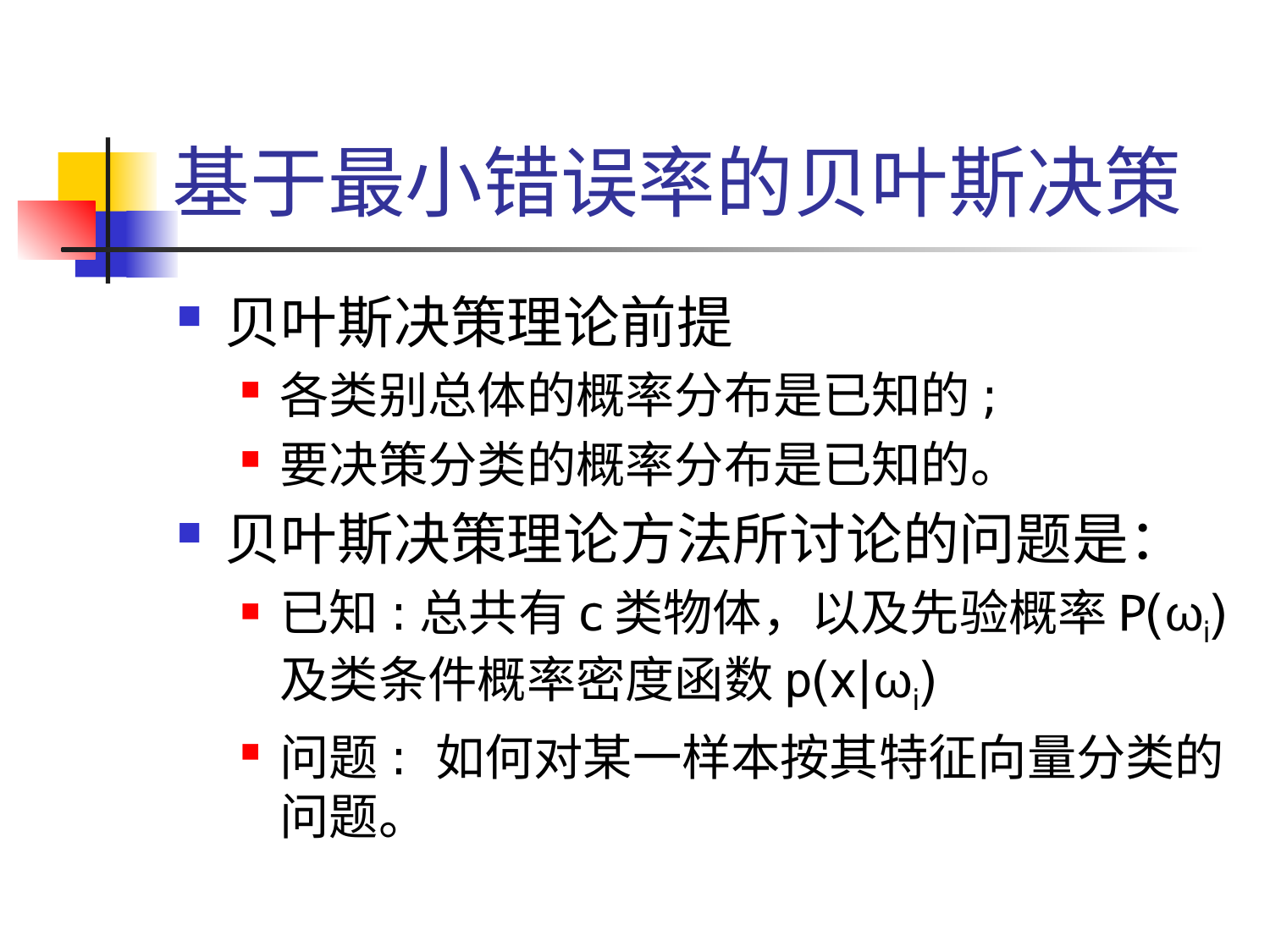

# 基于最小错误率的贝叶斯决策
贝叶斯决策理论前提
各类别总体的概率分布是已知的;
要决策分类的概率分布是已知的。
贝叶斯决策理论方法所讨论的问题是：
已知:总共有c类物体，以及先验概率P(ωi)及类条件概率密度函数p(x|ωi)
问题: 如何对某一样本按其特征向量分类的问题。